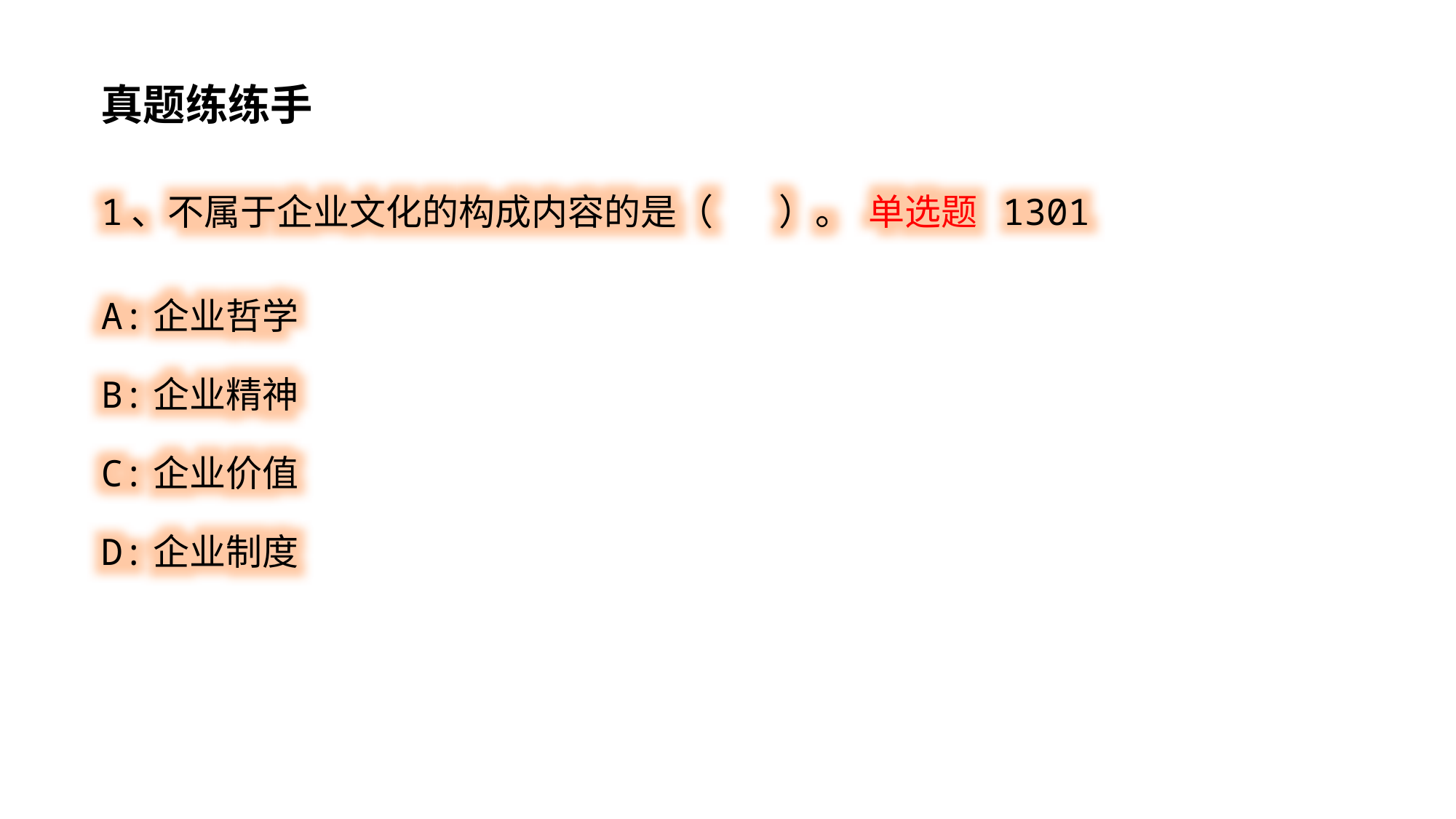

真题练练手
1、不属于企业文化的构成内容的是（        ）。  单选题  1301

A:企业哲学

B:企业精神

C:企业价值

D:企业制度